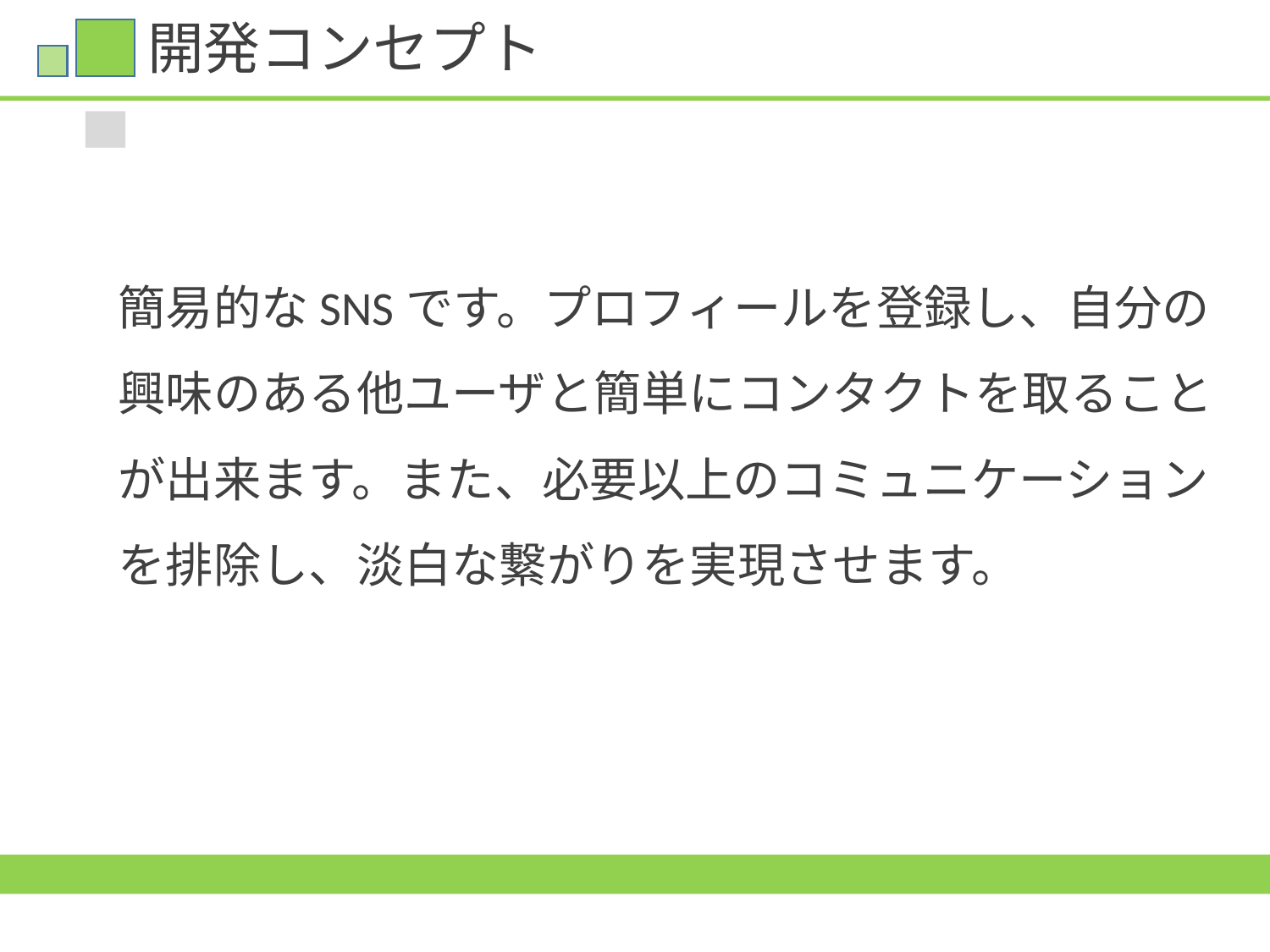

# 開発コンセプト

簡易的なSNSです。プロフィールを登録し、自分の興味のある他ユーザと簡単にコンタクトを取ることが出来ます。また、必要以上のコミュニケーションを排除し、淡白な繋がりを実現させます。